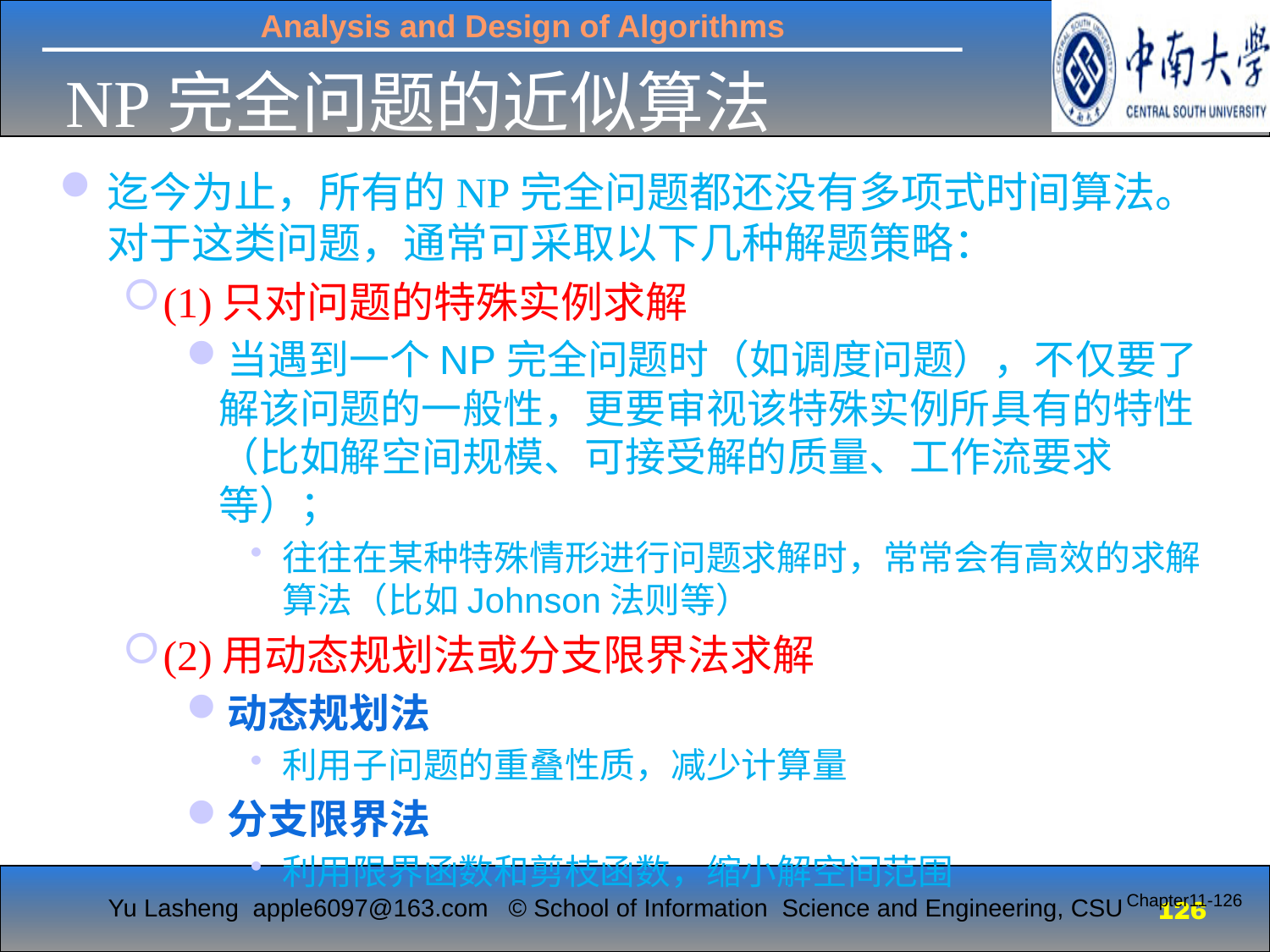

NP完全问题的近似算法
#

迄今为止，所有的NP完全问题都还没有多项式时间算法。对于这类问题，通常可采取以下几种解题策略：
(1)只对问题的特殊实例求解
当遇到一个NP完全问题时（如调度问题），不仅要了解该问题的一般性，更要审视该特殊实例所具有的特性（比如解空间规模、可接受解的质量、工作流要求等）；
往往在某种特殊情形进行问题求解时，常常会有高效的求解算法（比如Johnson法则等）
(2)用动态规划法或分支限界法求解
动态规划法
利用子问题的重叠性质，减少计算量
分支限界法
利用限界函数和剪枝函数，缩小解空间范围

Chapter11-126
126